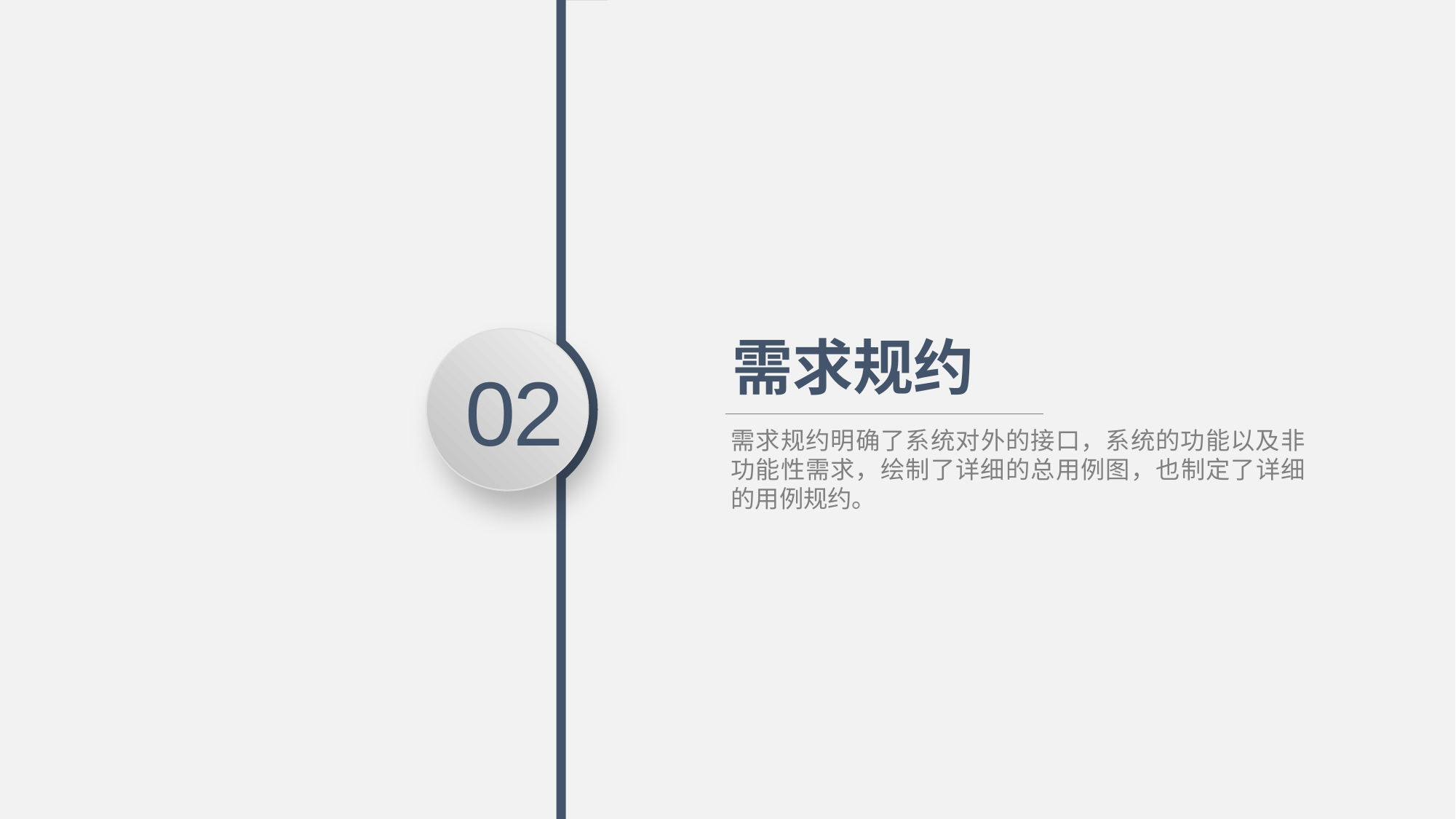

需求规约

02

需求规约明确了系统对外的接口，系统的功能以及非功能性需求，绘制了详细的总用例图，也制定了详细的用例规约。